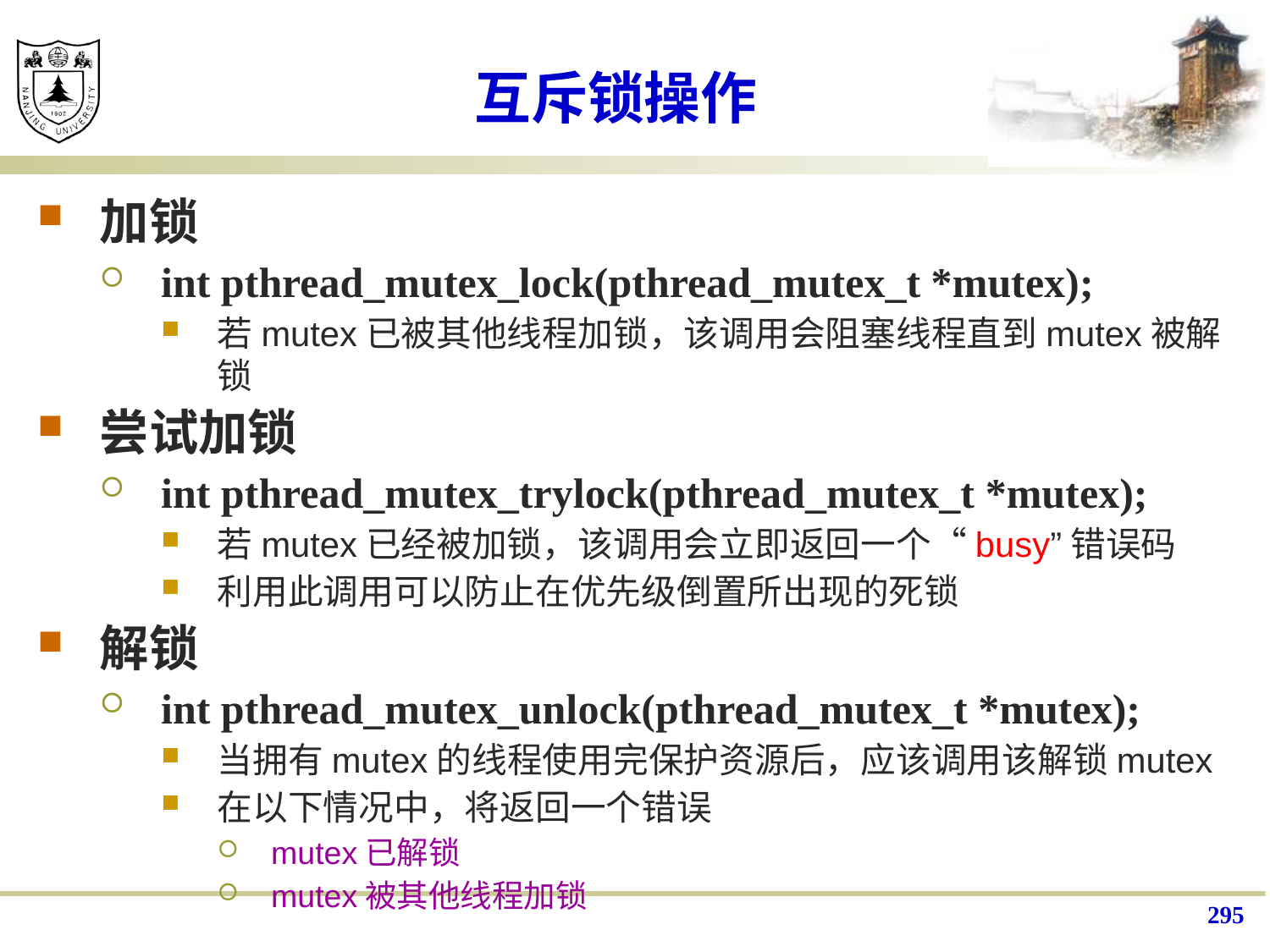

# 互斥锁操作
加锁
int pthread_mutex_lock(pthread_mutex_t *mutex);
若mutex已被其他线程加锁，该调用会阻塞线程直到mutex被解锁
尝试加锁
int pthread_mutex_trylock(pthread_mutex_t *mutex);
若mutex已经被加锁，该调用会立即返回一个“busy”错误码
利用此调用可以防止在优先级倒置所出现的死锁
解锁
int pthread_mutex_unlock(pthread_mutex_t *mutex);
当拥有mutex的线程使用完保护资源后，应该调用该解锁mutex
在以下情况中，将返回一个错误
mutex已解锁
mutex被其他线程加锁
295